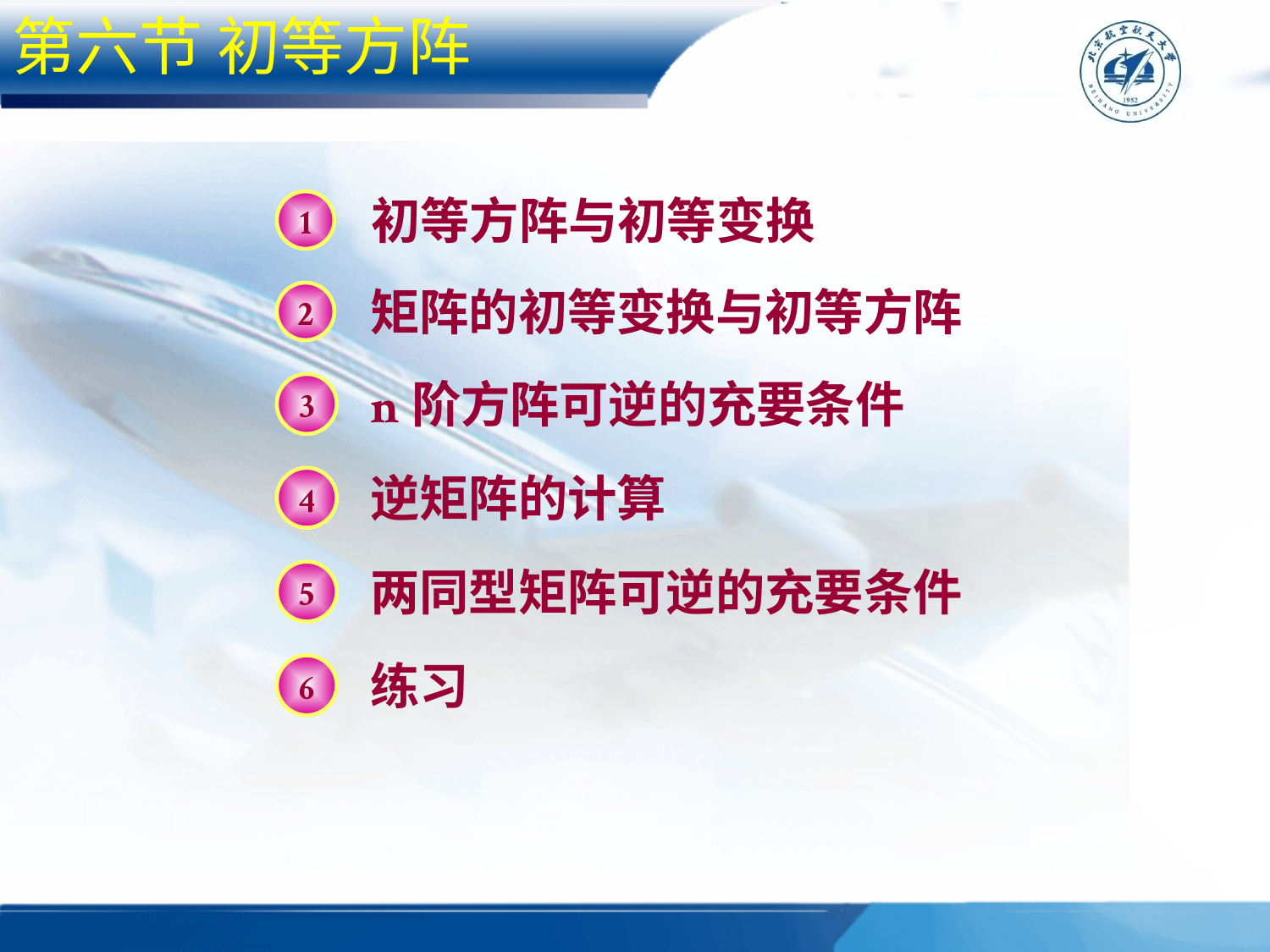

第六节 初等方阵
初等方阵与初等变换
1
矩阵的初等变换与初等方阵
2
n阶方阵可逆的充要条件
3
逆矩阵的计算
4
两同型矩阵可逆的充要条件
5
练习
6